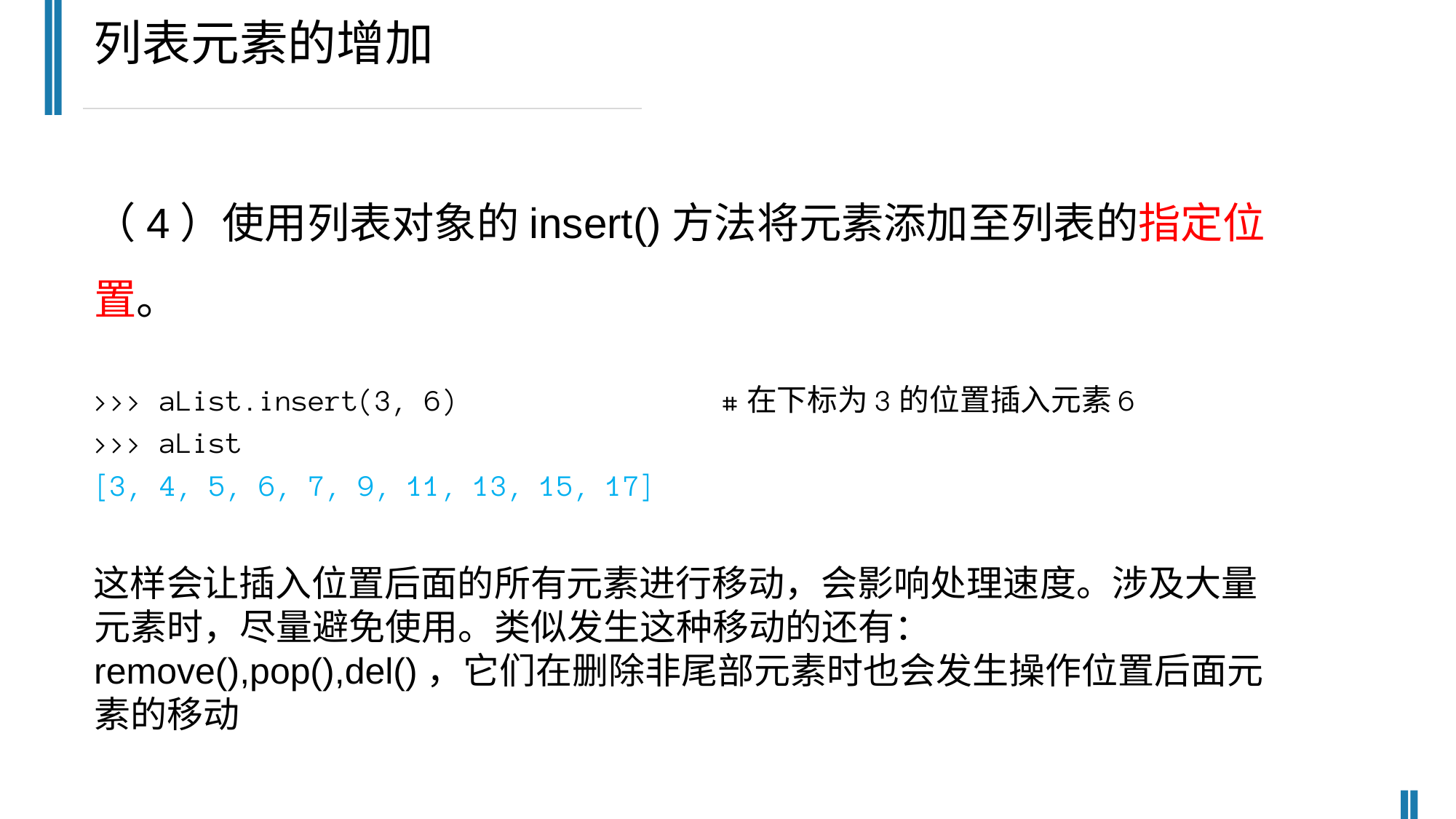

列表元素的增加

（4）使用列表对象的insert()方法将元素添加至列表的指定位置。

>>> aList.insert(3, 6)                #在下标为3的位置插入元素6
>>> aList
[3, 4, 5, 6, 7, 9, 11, 13, 15, 17]

这样会让插入位置后面的所有元素进行移动，会影响处理速度。涉及大量元素时，尽量避免使用。类似发生这种移动的还有：remove(),pop(),del()，它们在删除非尾部元素时也会发生操作位置后面元素的移动